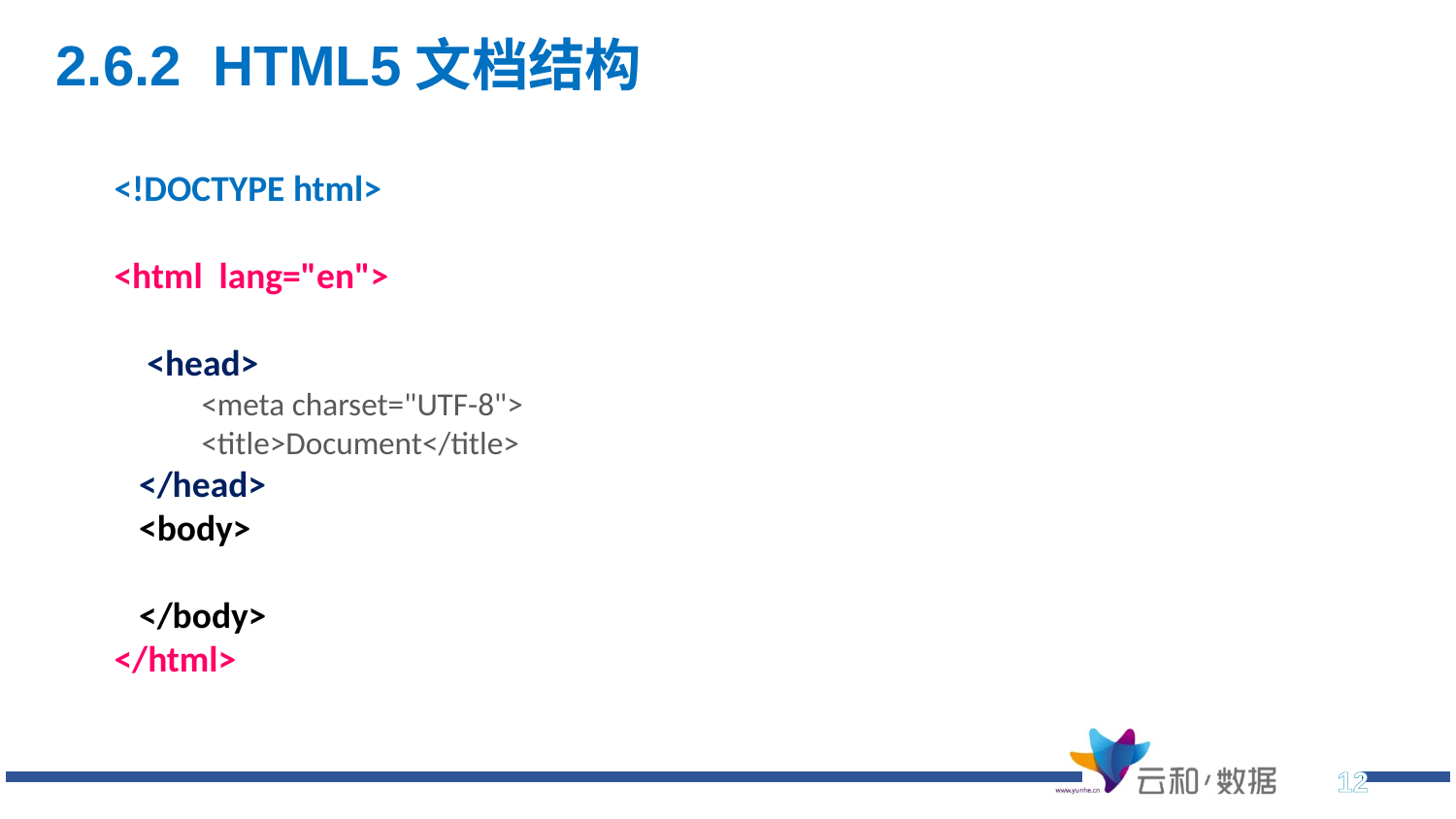

2.6.2  HTML5文档结构
<!DOCTYPE html>

<html  lang="en">

    <head>
            <meta charset="UTF-8">
            <title>Document</title>
   </head>
   <body>

   </body>
</html>
12